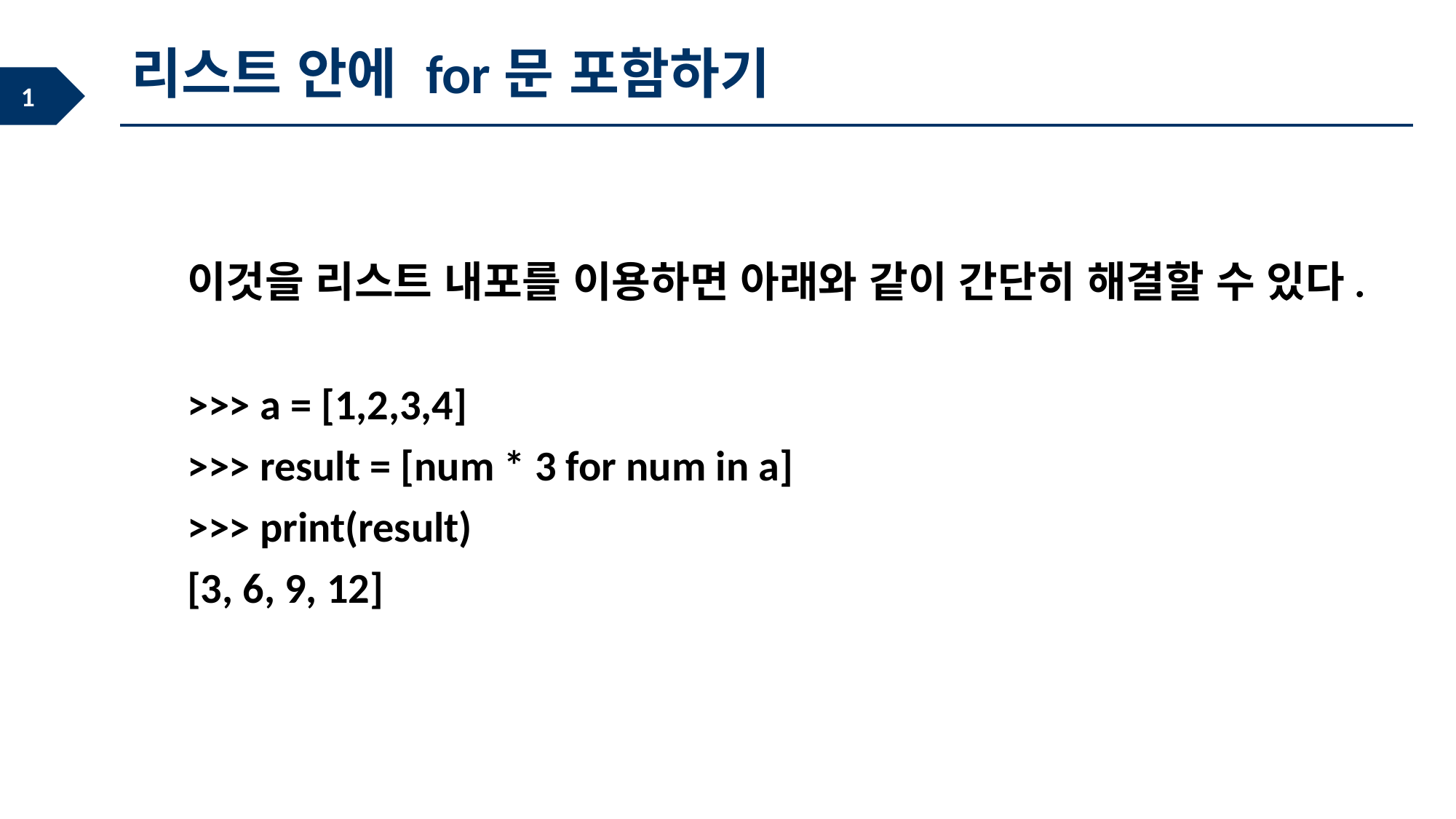

리스트 안에 for문 포함하기
이것을 리스트 내포를 이용하면 아래와 같이 간단히 해결할 수 있다.

>>> a = [1,2,3,4]
>>> result = [num * 3 for num in a]
>>> print(result)
[3, 6, 9, 12]